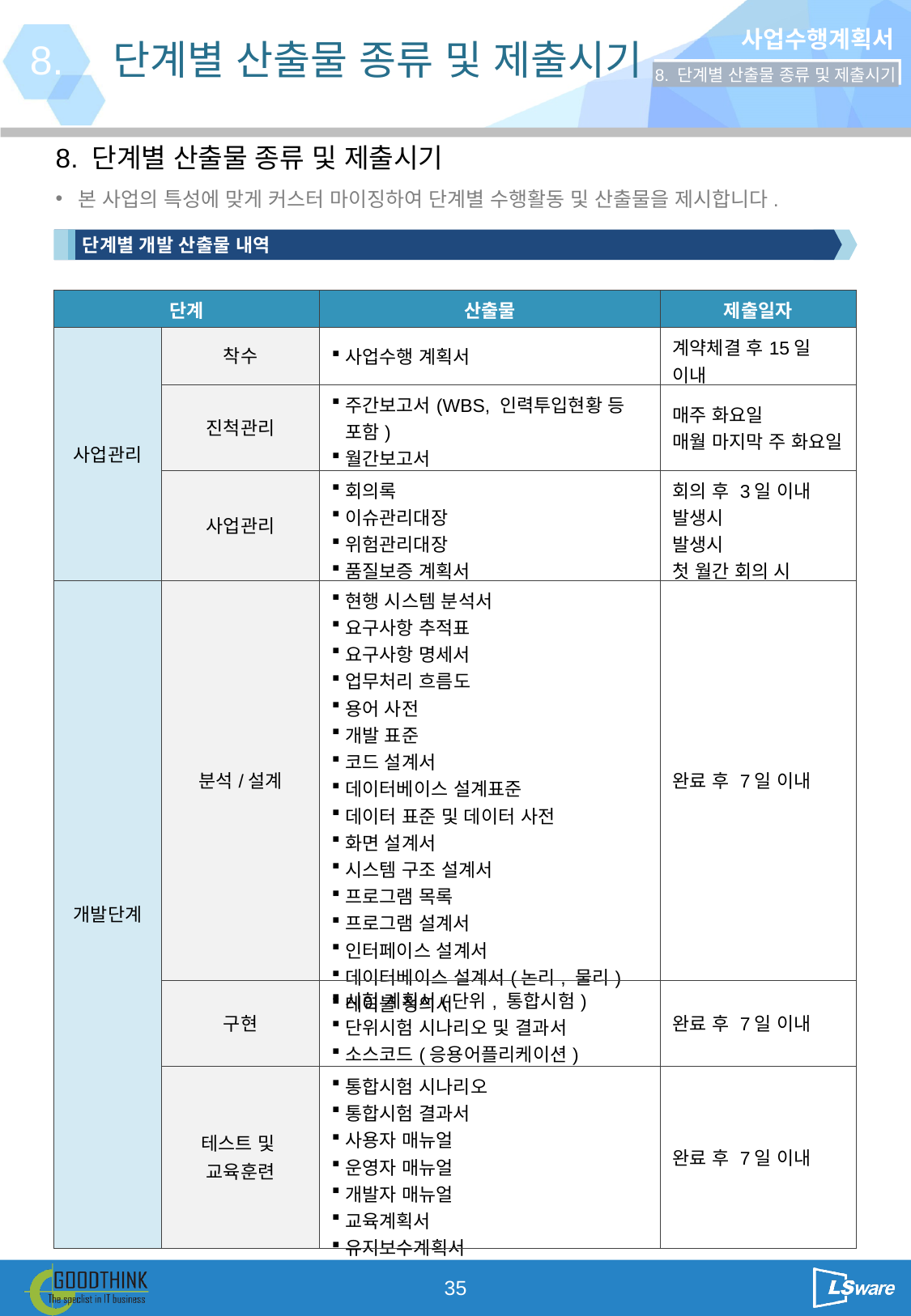

8.
단계별 산출물 종류 및 제출시기
8. 단계별 산출물 종류 및 제출시기
8. 단계별 산출물 종류 및 제출시기
본 사업의 특성에 맞게 커스터 마이징하여 단계별 수행활동 및 산출물을 제시합니다.

단계별 개발 산출물 내역
| 단계 |  | 산출물 | 제출일자 |
| --- | --- | --- | --- |
| 사업관리 | 착수 | 사업수행 계획서 | 계약체결 후15일 이내 |
|  | 진척관리 | 주간보고서(WBS, 인력투입현황 등 포함) 월간보고서 | 매주 화요일 매월 마지막 주 화요일 |
|  | 사업관리 | 회의록 이슈관리대장 위험관리대장 품질보증 계획서 | 회의 후 3일 이내 발생시 발생시 첫 월간 회의 시 |
| 개발단계 | 분석/설계 | 현행 시스템 분석서 요구사항 추적표 요구사항 명세서 업무처리 흐름도 용어 사전 개발 표준 코드 설계서 데이터베이스 설계표준 데이터 표준 및 데이터 사전 화면 설계서 시스템 구조 설계서 프로그램 목록 프로그램 설계서 인터페이스 설계서 데이터베이스 설계서(논리, 물리) 테이블 정의서 | 완료 후 7일 이내 |
|  | 구현 | 시험 계획서(단위, 통합시험) 단위시험 시나리오 및 결과서 소스코드(응용어플리케이션) | 완료 후 7일 이내 |
|  | 테스트 및 교육훈련 | 통합시험 시나리오 통합시험 결과서 사용자 매뉴얼 운영자 매뉴얼 개발자 매뉴얼 교육계획서 유지보수계획서 | 완료 후 7일 이내 |